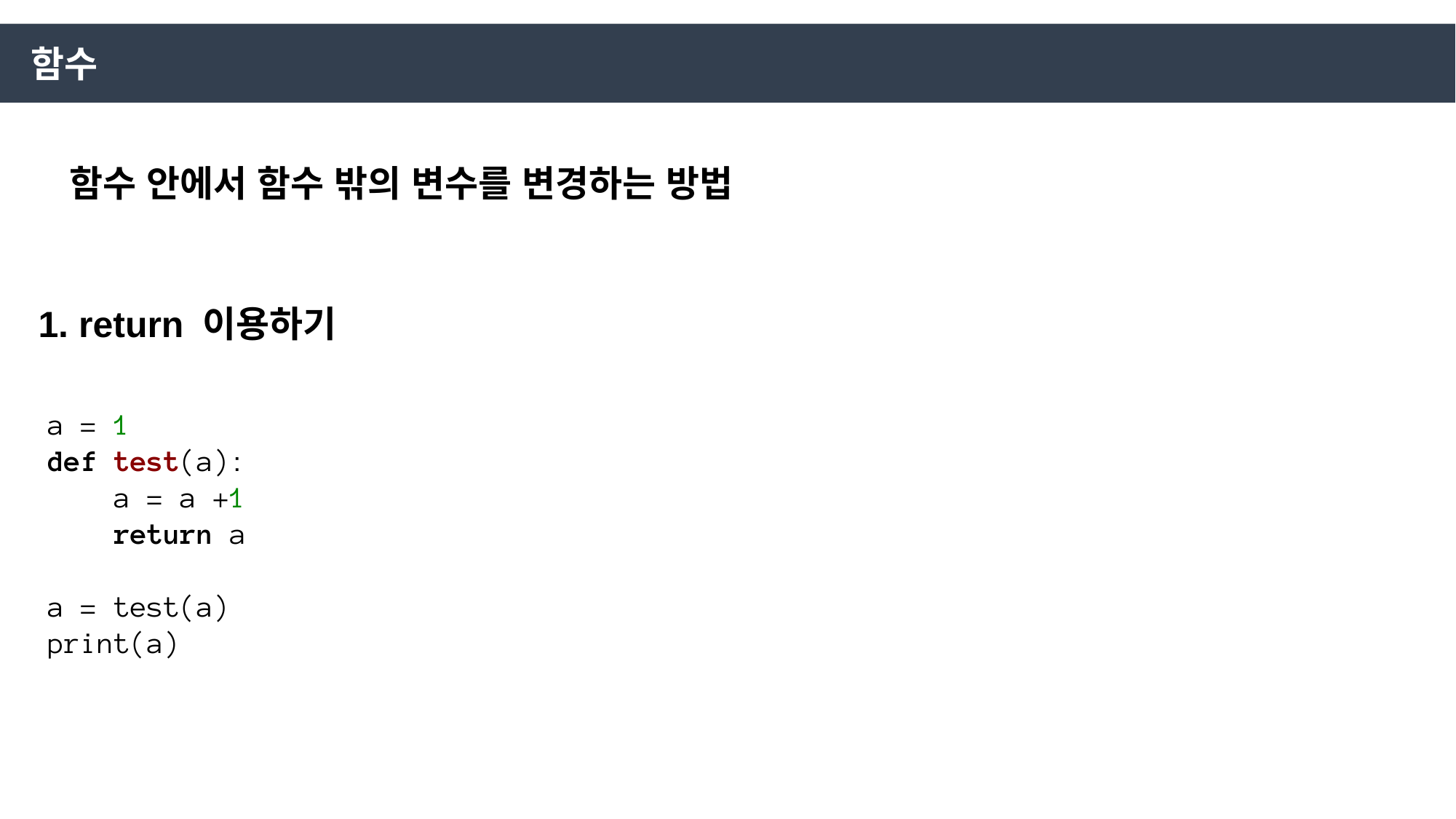

함수
함수 안에서 함수 밖의 변수를 변경하는 방법
1. return 이용하기
a = 1
def test(a):
    a = a +1
    return a

a = test(a)
print(a)